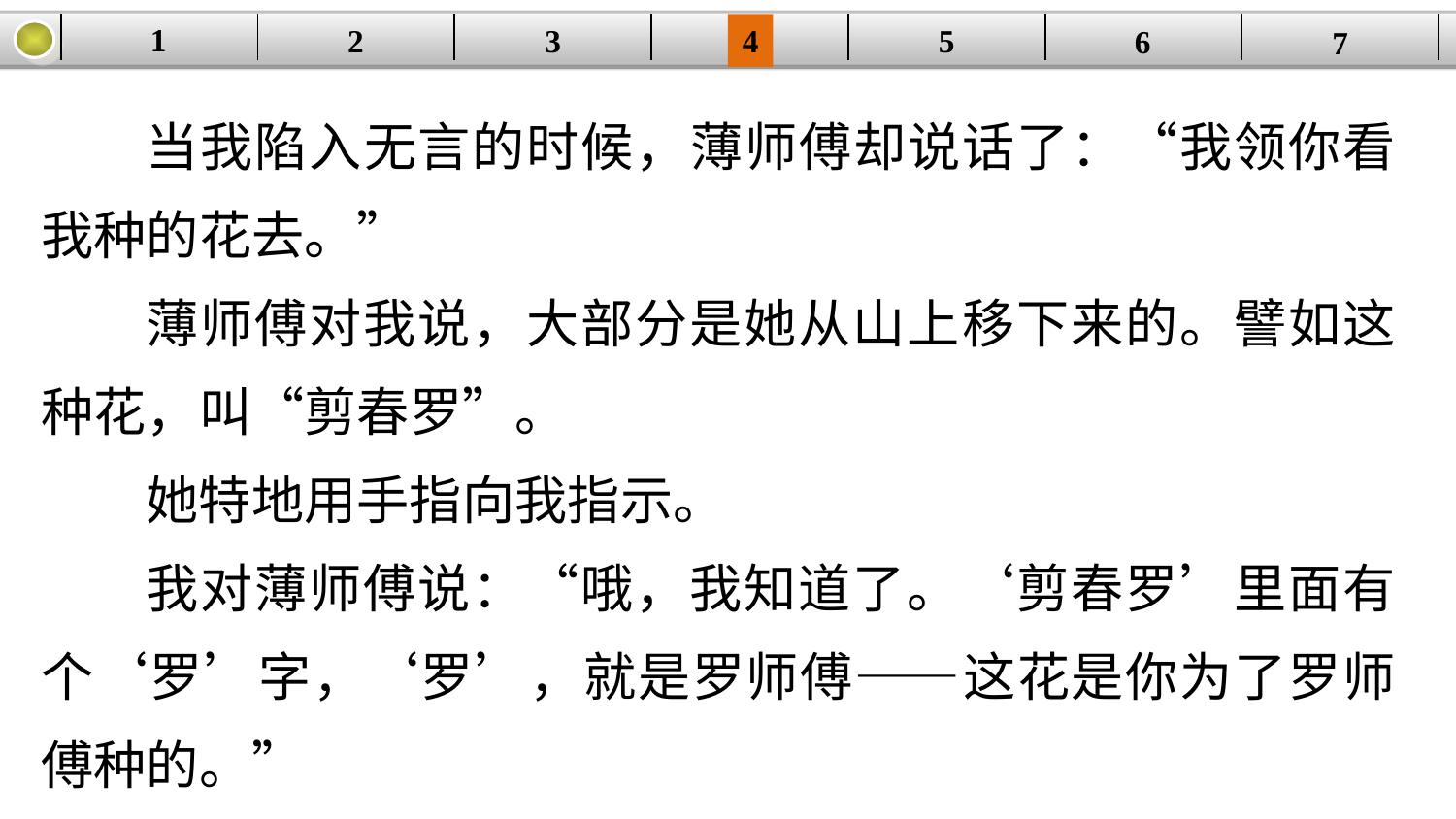

1
5
3
2
|  |  |  |  |  |  |  |
| --- | --- | --- | --- | --- | --- | --- |
4
6
7

当我陷入无言的时候，薄师傅却说话了：“我领你看我种的花去。”
薄师傅对我说，大部分是她从山上移下来的。譬如这种花，叫“剪春罗”。
她特地用手指向我指示。
我对薄师傅说：“哦，我知道了。‘剪春罗’里面有个‘罗’字，‘罗’，就是罗师傅——这花是你为了罗师傅种的。”